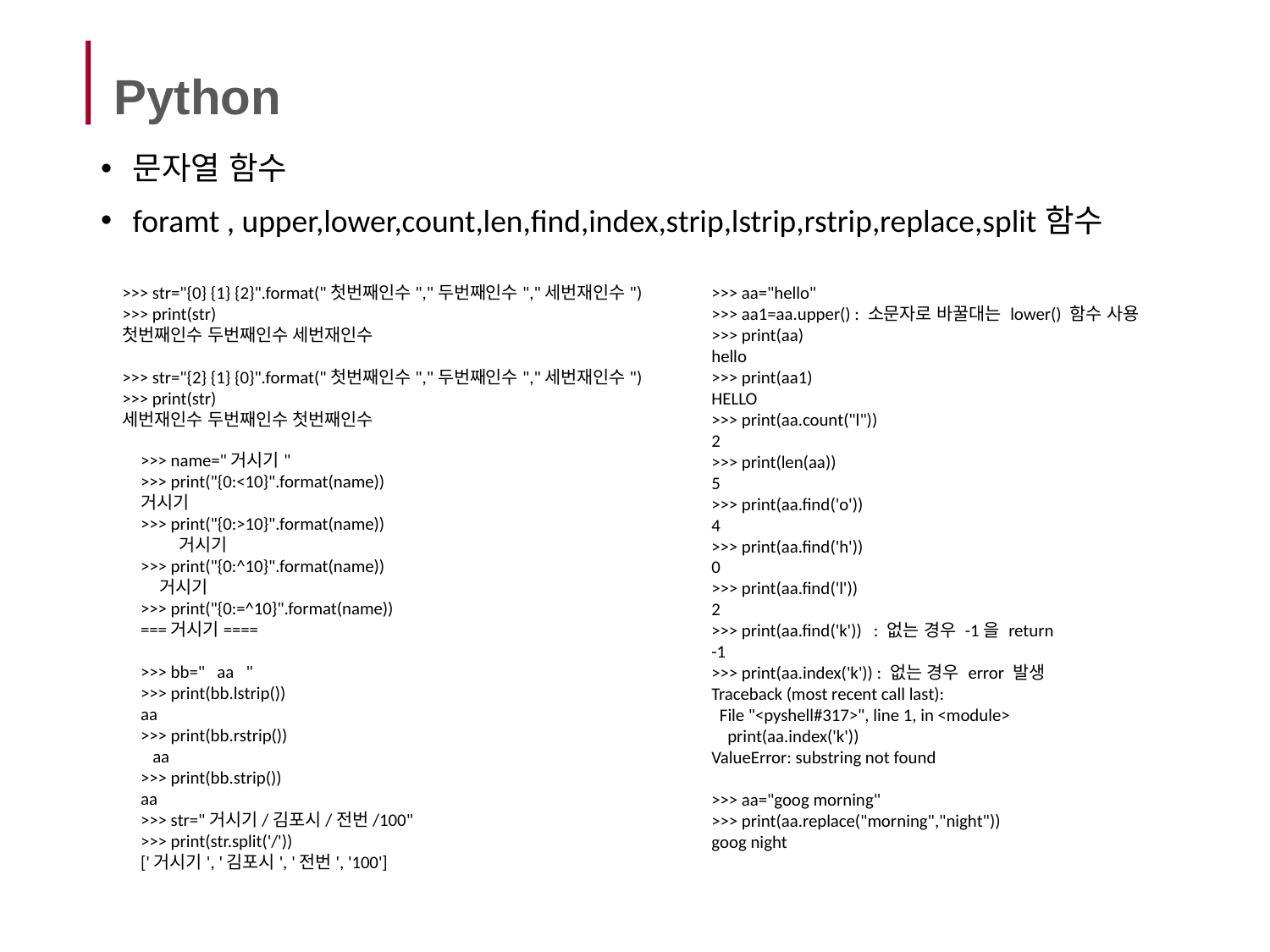

문자열 함수
foramt , upper,lower,count,len,find,index,strip,lstrip,rstrip,replace,split함수

>>> str="{0} {1} {2}".format("첫번째인수","두번째인수","세번재인수")
>>> print(str)
첫번째인수 두번째인수 세번재인수

>>> str="{2} {1} {0}".format("첫번째인수","두번째인수","세번재인수")
>>> print(str)
세번재인수 두번째인수 첫번째인수
>>> aa="hello"
>>> aa1=aa.upper() : 소문자로 바꿀대는 lower() 함수 사용
>>> print(aa)
hello
>>> print(aa1)
HELLO
>>> print(aa.count("l"))
2
>>> print(len(aa))
5
>>> print(aa.find('o'))
4
>>> print(aa.find('h'))
0
>>> print(aa.find('l'))
2
>>> print(aa.find('k'))   : 없는 경우 -1을 return
-1
>>> print(aa.index('k')) : 없는 경우 error 발생
Traceback (most recent call last):
  File "<pyshell#317>", line 1, in <module>
    print(aa.index('k'))
ValueError: substring not found

>>> aa="goog morning"
>>> print(aa.replace("morning","night"))
goog night
>>> name="거시기"
>>> print("{0:<10}".format(name))
거시기
>>> print("{0:>10}".format(name))
       거시기
>>> print("{0:^10}".format(name))
   거시기
>>> print("{0:=^10}".format(name))
===거시기====

>>> bb="   aa   "
>>> print(bb.lstrip())
aa
>>> print(bb.rstrip())
   aa
>>> print(bb.strip())
aa
>>> str="거시기/김포시/전번/100"
>>> print(str.split('/'))
['거시기', '김포시', '전번', '100']